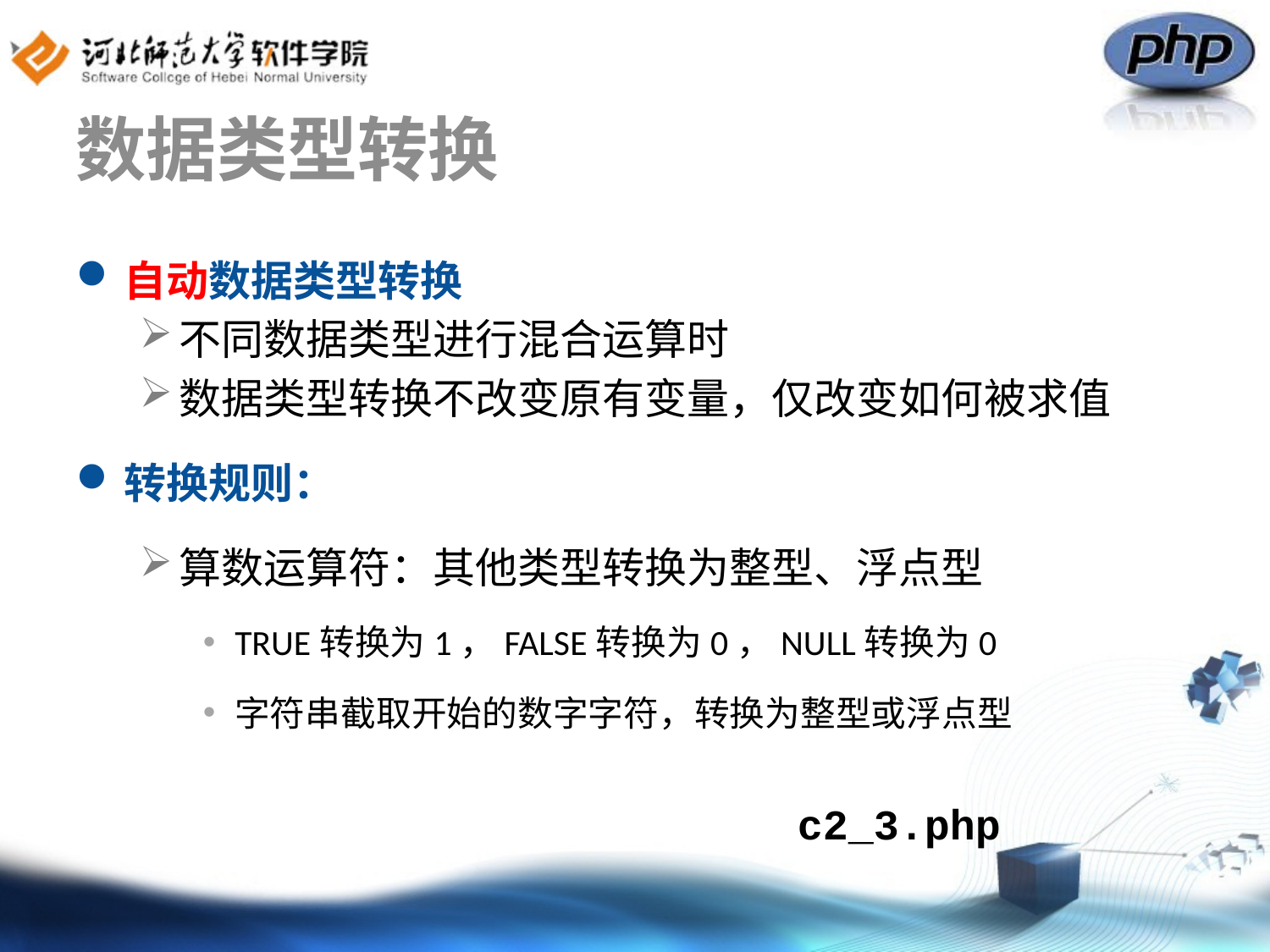

# 数据类型转换
自动数据类型转换
不同数据类型进行混合运算时
数据类型转换不改变原有变量，仅改变如何被求值
转换规则：
算数运算符：其他类型转换为整型、浮点型
TRUE转换为1，FALSE转换为0，NULL转换为0
字符串截取开始的数字字符，转换为整型或浮点型

c2_3.php